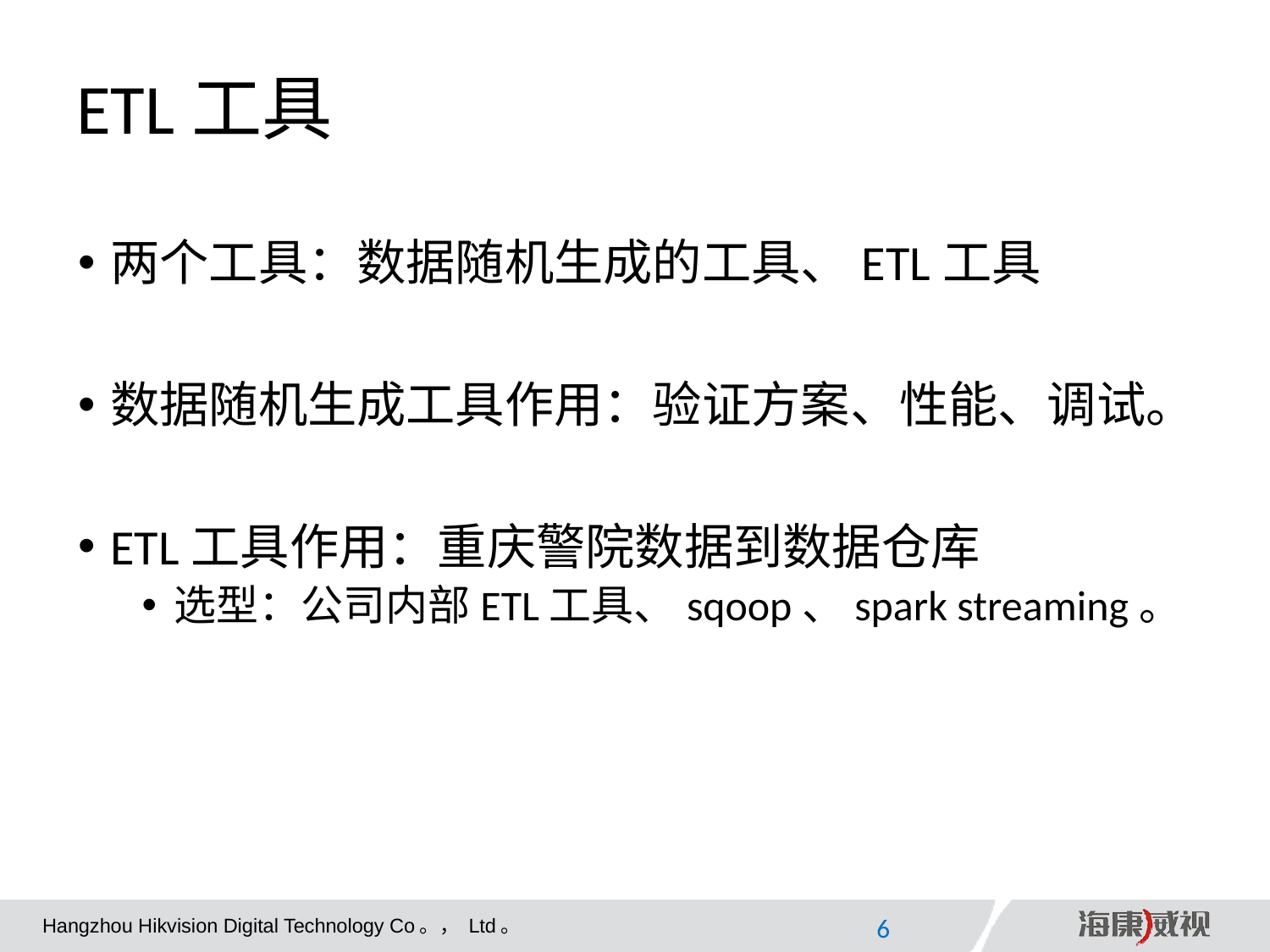

# ETL工具
两个工具：数据随机生成的工具、ETL工具

数据随机生成工具作用：验证方案、性能、调试。

ETL工具作用：重庆警院数据到数据仓库
选型：公司内部ETL工具、sqoop、spark streaming。